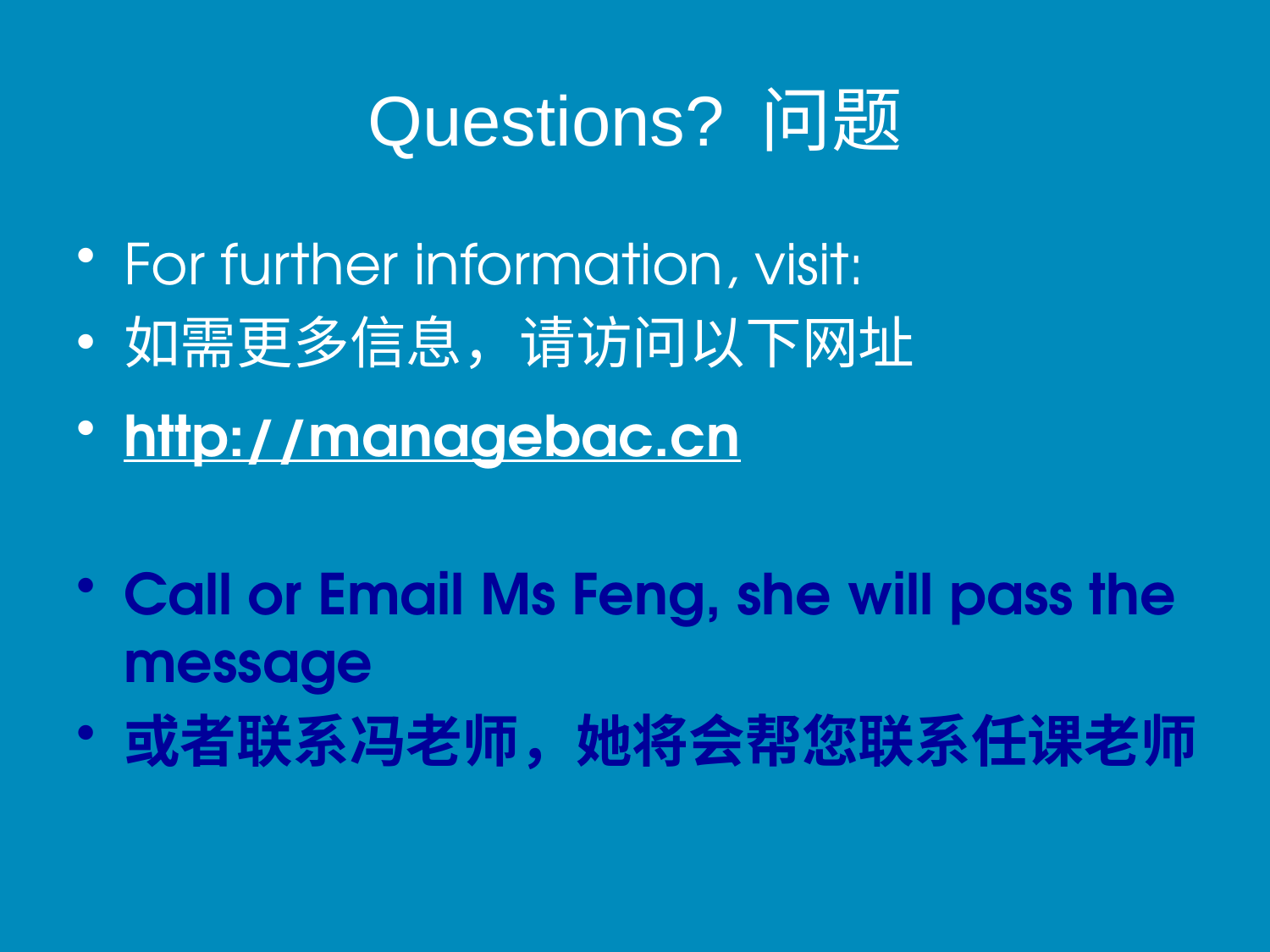

# Questions? 问题
For further information, visit:
如需更多信息，请访问以下网址
http://managebac.cn

Call or Email Ms Feng, she will pass the message
或者联系冯老师，她将会帮您联系任课老师